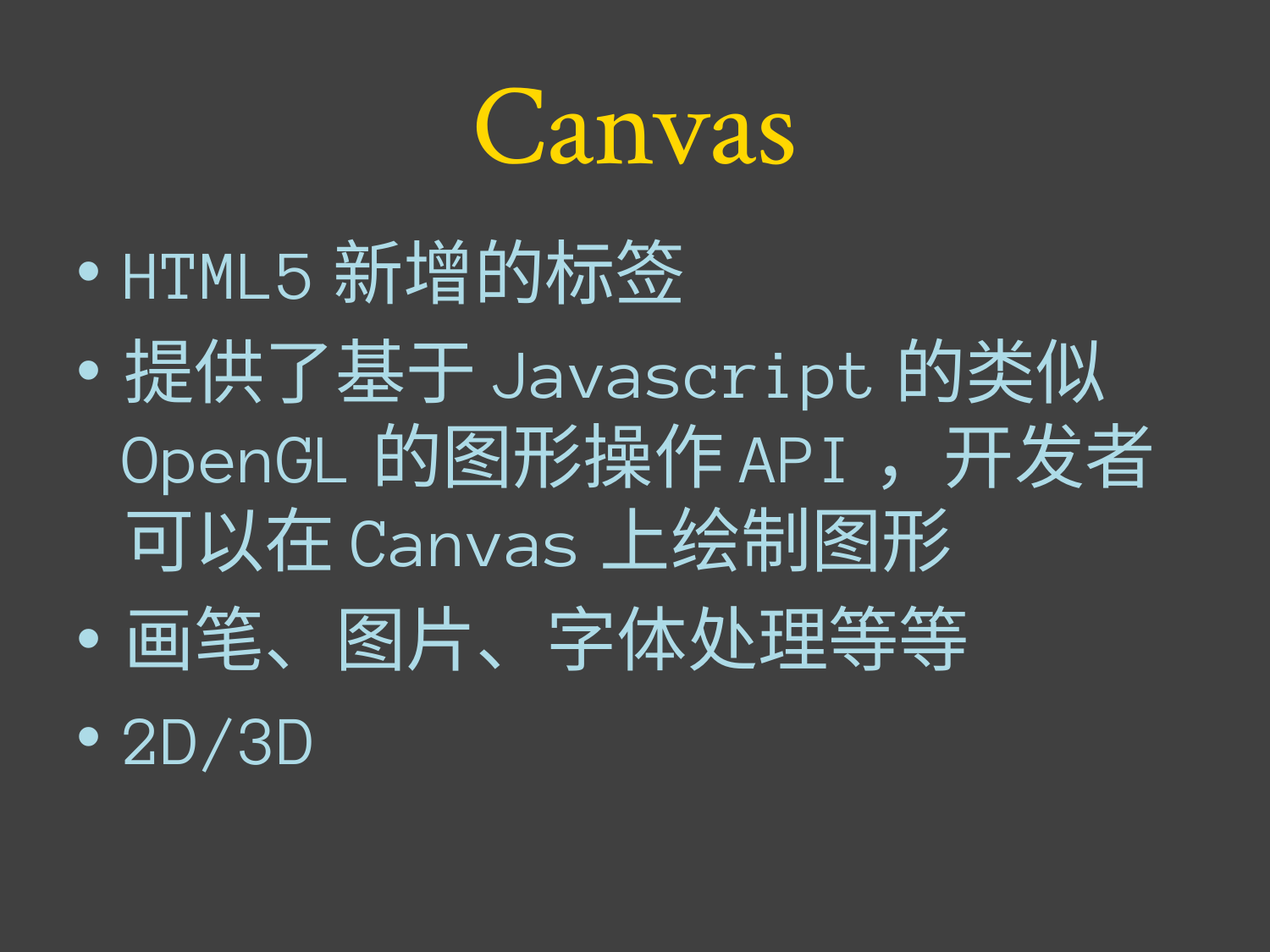

# Canvas
HTML5新增的标签
提供了基于Javascript的类似OpenGL的图形操作API，开发者可以在Canvas上绘制图形
画笔、图片、字体处理等等
2D/3D